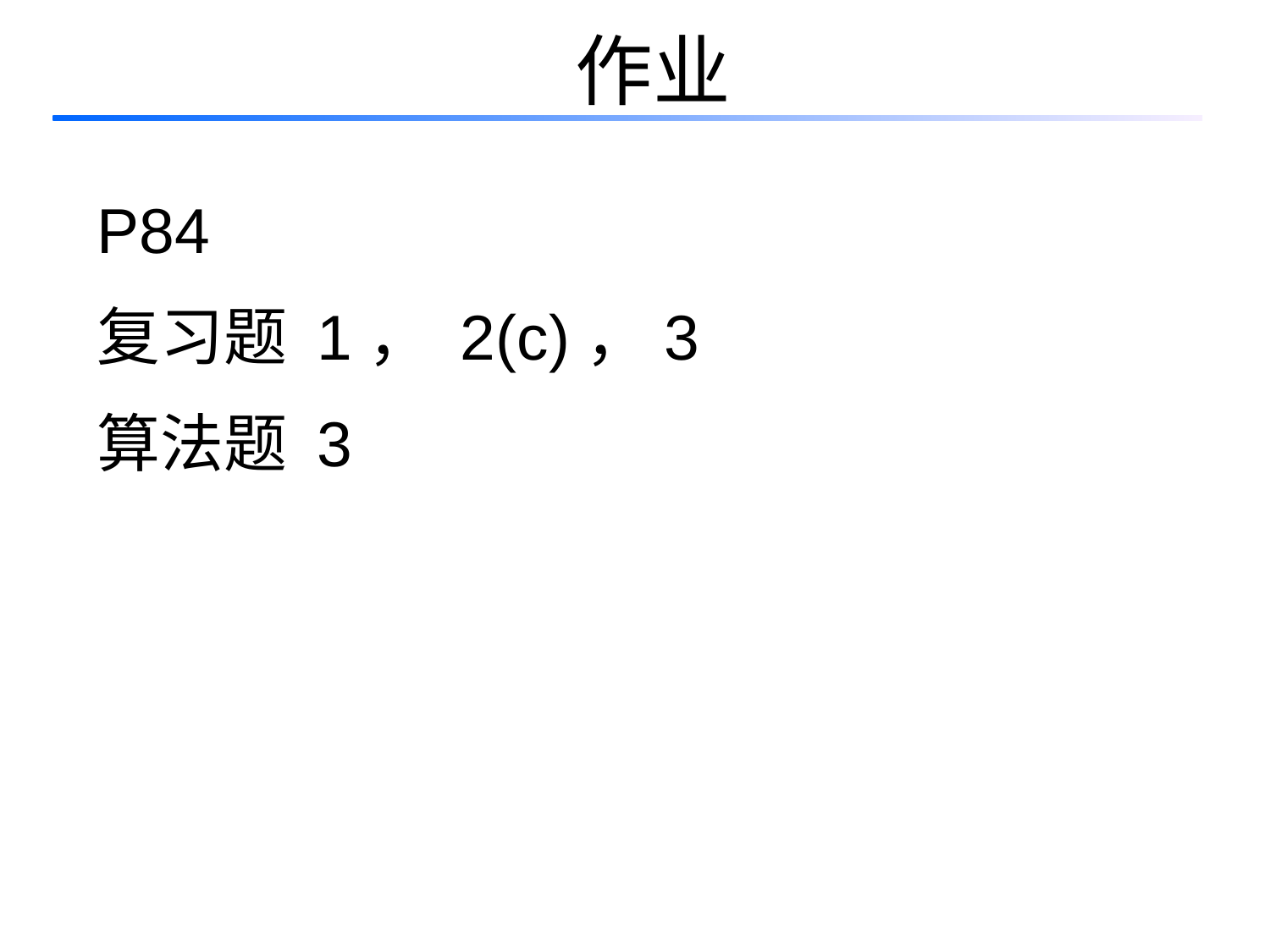

# 作业

P84
复习题 1， 2(c)，3
算法题 3